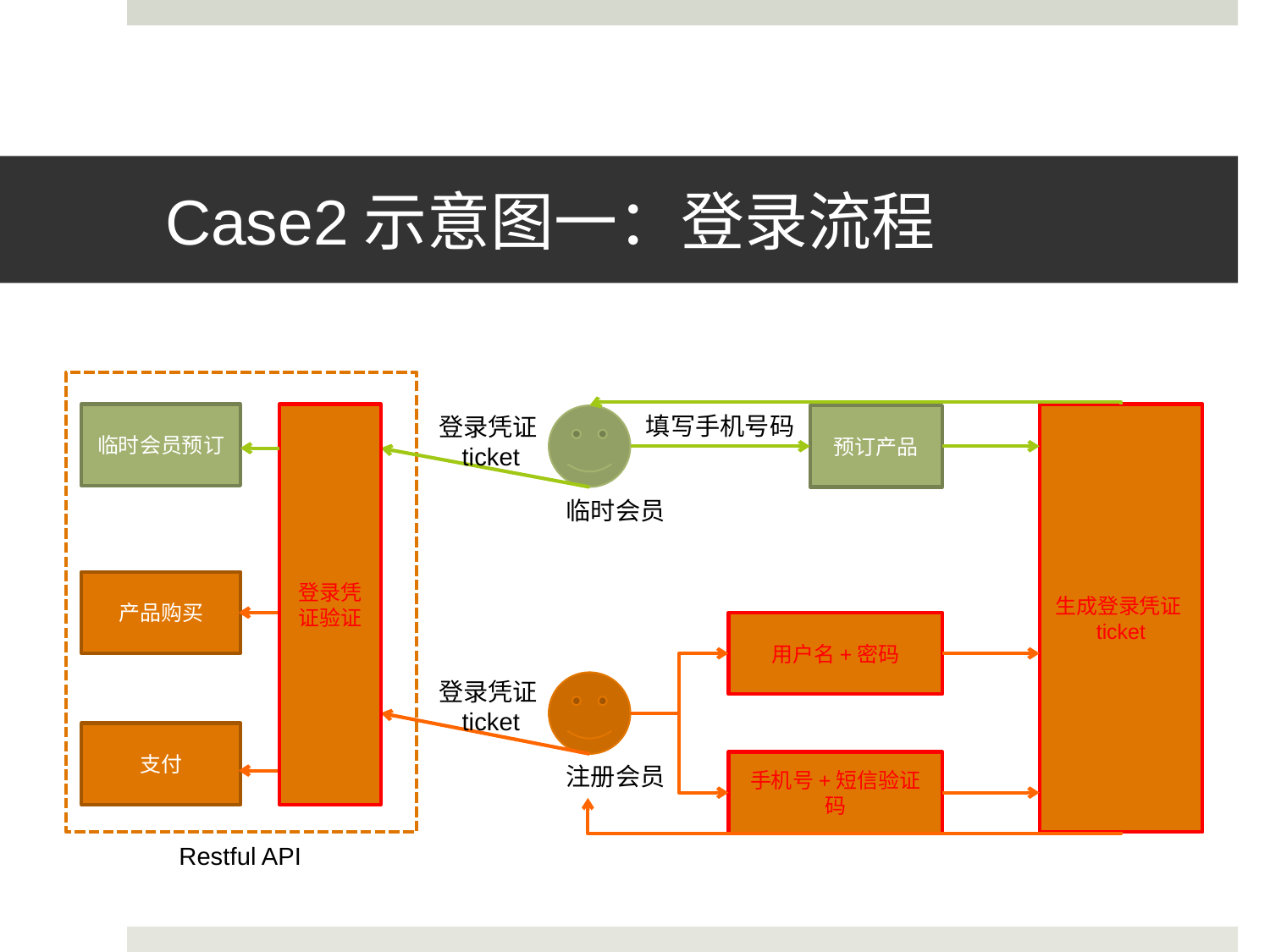

# Case2示意图一：登录流程

临时会员预订
登录凭证验证
填写手机号码
生成登录凭证ticket
登录凭证ticket

预订产品
临时会员
产品购买
用户名+密码
登录凭证ticket

支付
手机号+短信验证码
注册会员
Restful API